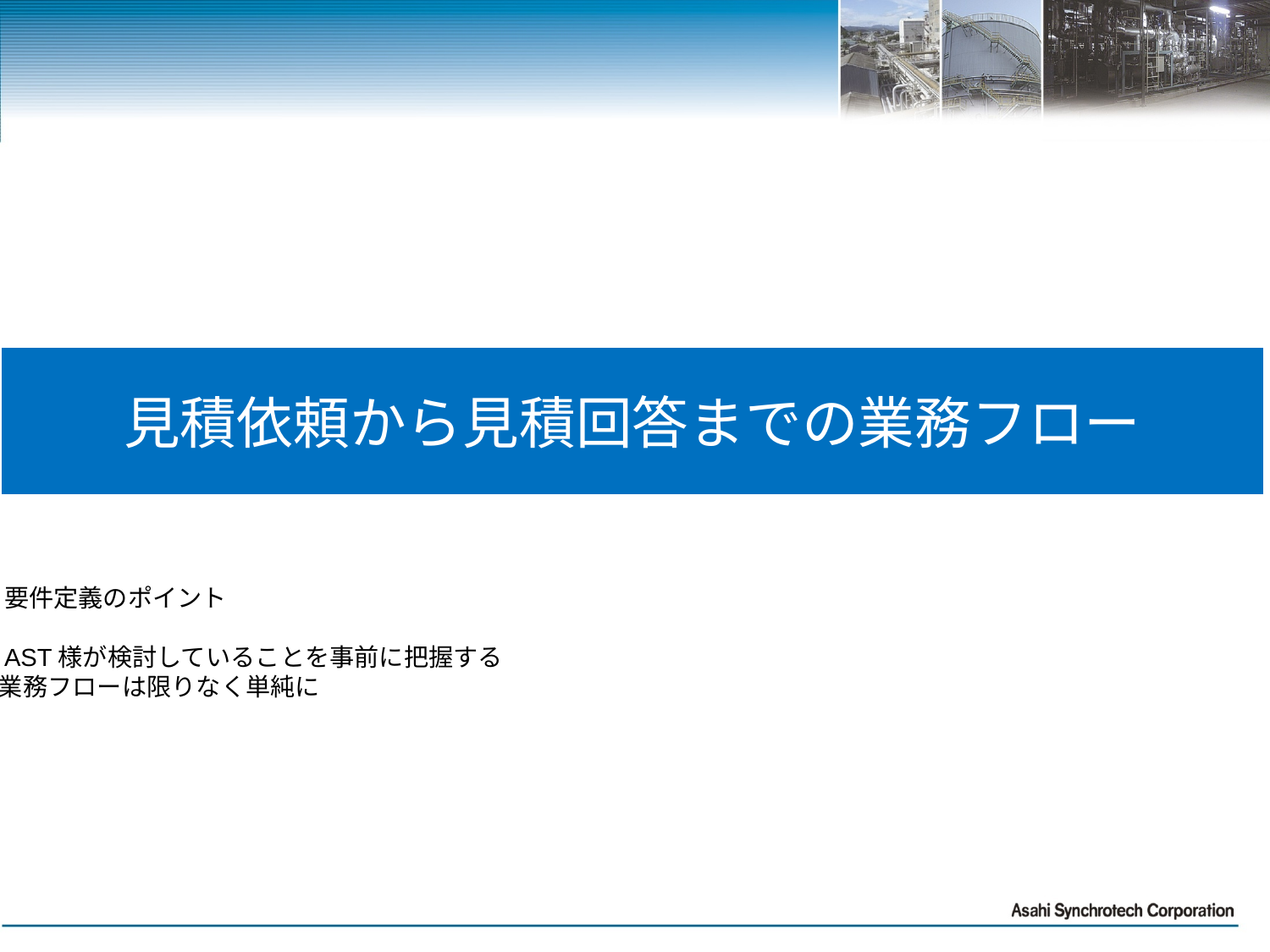

見積依頼から見積回答までの業務フロー
■要件定義のポイント

・AST様が検討していることを事前に把握する
・業務フローは限りなく単純に